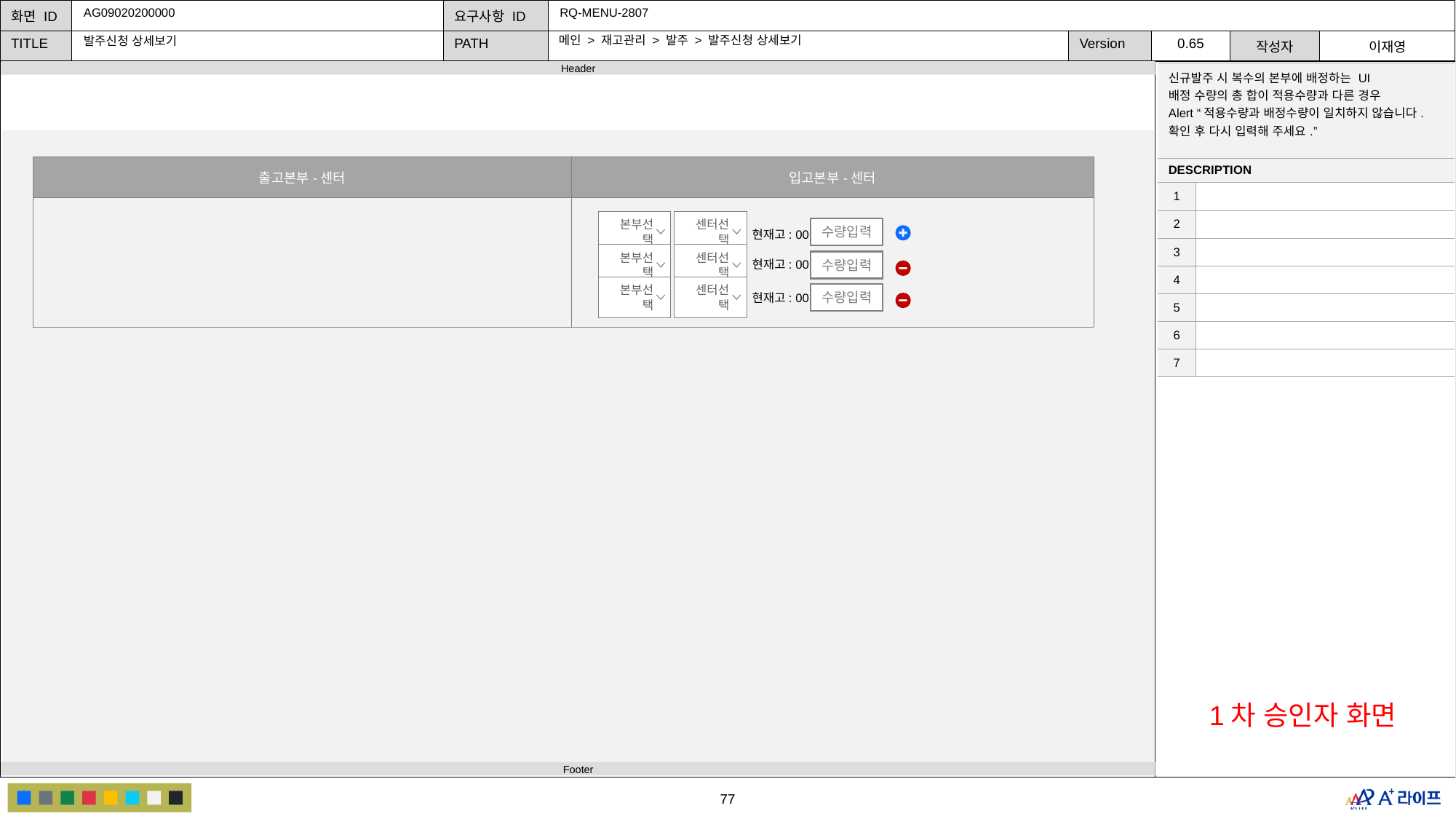

AG09020200000

RQ-MENU-2807

메인 > 재고관리 > 발주 > 발주신청 상세보기
발주신청 상세보기
| 신규발주 시 복수의 본부에 배정하는 UI 배정 수량의 총 합이 적용수량과 다른 경우 Alert “적용수량과 배정수량이 일치하지 않습니다. 확인 후 다시 입력해 주세요.” |  |
| --- | --- |
| DESCRIPTION |  |
| 1 |  |
| 2 |  |
| 3 |  |
| 4 |  |
| 5 |  |
| 6 |  |
| 7 |  |
| 출고본부-센터 | 입고본부-센터 |
| --- | --- |
|  |  |
본부선택

센터선택

수량입력
현재고: 00

본부선택

센터선택

수량입력
현재고: 00

본부선택

센터선택

수량입력
현재고: 00

1차 승인자 화면